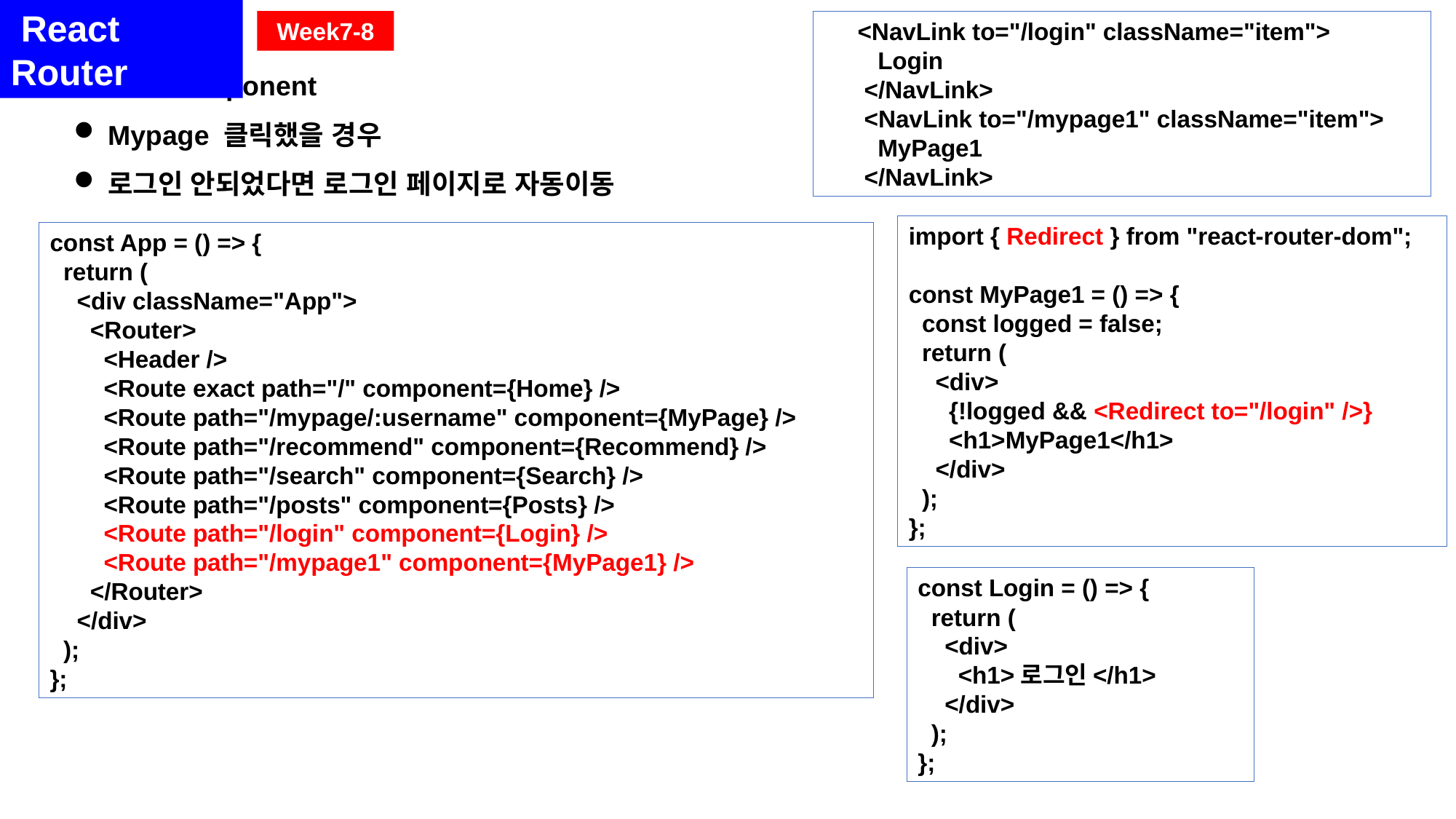

React Router
Week7-8
     <NavLink to="/login" className="item">
        Login
      </NavLink>
      <NavLink to="/mypage1" className="item">
        MyPage1
      </NavLink>
Redirect component
Mypage 클릭했을 경우
로그인 안되었다면 로그인 페이지로 자동이동
import { Redirect } from "react-router-dom";
const MyPage1 = () => {
  const logged = false;
  return (
    <div>
      {!logged && <Redirect to="/login" />}
      <h1>MyPage1</h1>
    </div>
  );
};
const App = () => {
  return (
    <div className="App">
      <Router>
        <Header />
        <Route exact path="/" component={Home} />
        <Route path="/mypage/:username" component={MyPage} />
        <Route path="/recommend" component={Recommend} />
        <Route path="/search" component={Search} />
        <Route path="/posts" component={Posts} />
        <Route path="/login" component={Login} />
        <Route path="/mypage1" component={MyPage1} />
      </Router>
    </div>
  );
};
const Login = () => {
  return (
    <div>
      <h1>로그인</h1>
    </div>
  );
};